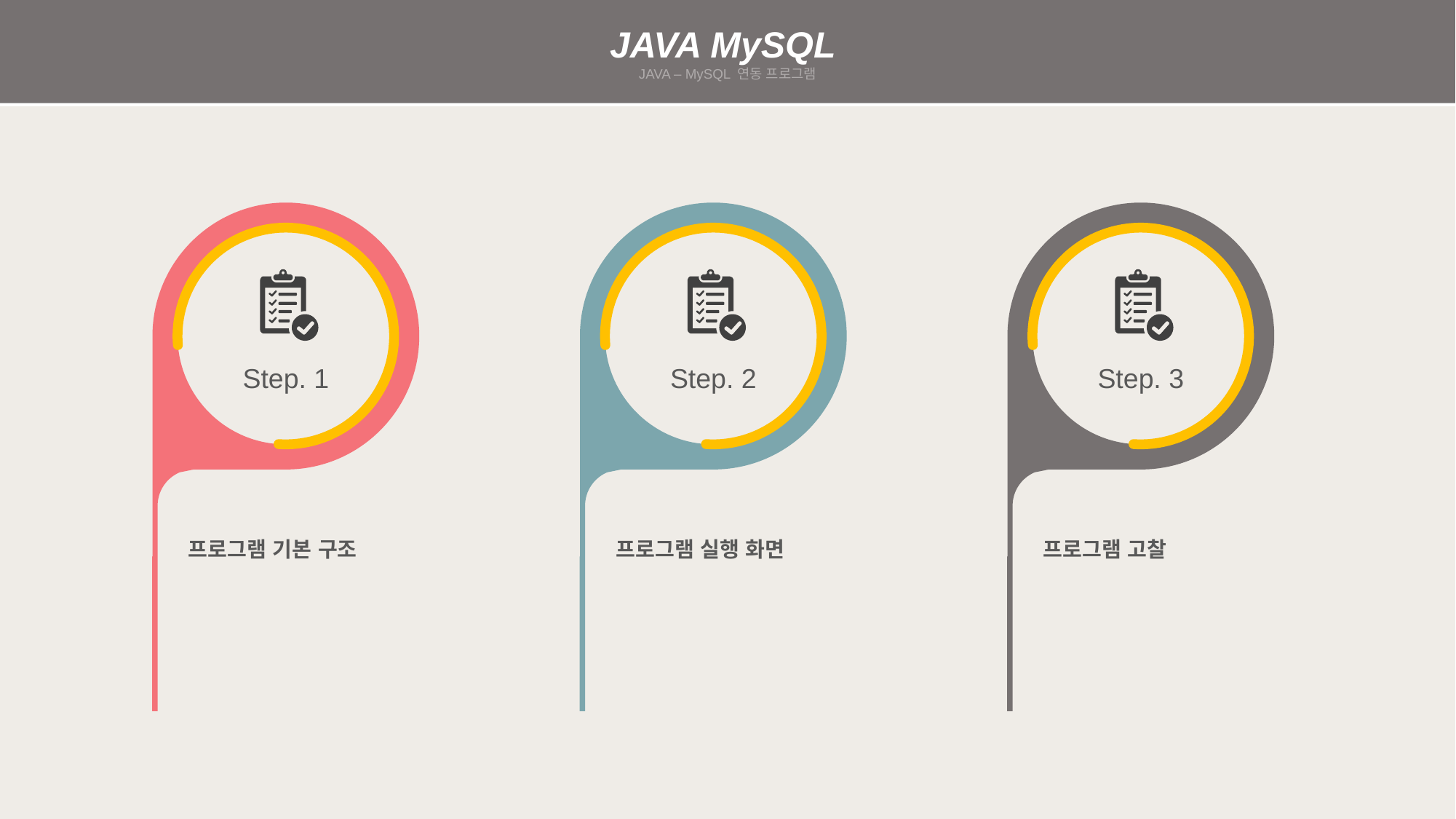

JAVA MySQL
JAVA – MySQL 연동 프로그램

Step. 1
Step. 2
Step. 3
프로그램 기본 구조
프로그램 실행 화면
프로그램 고찰